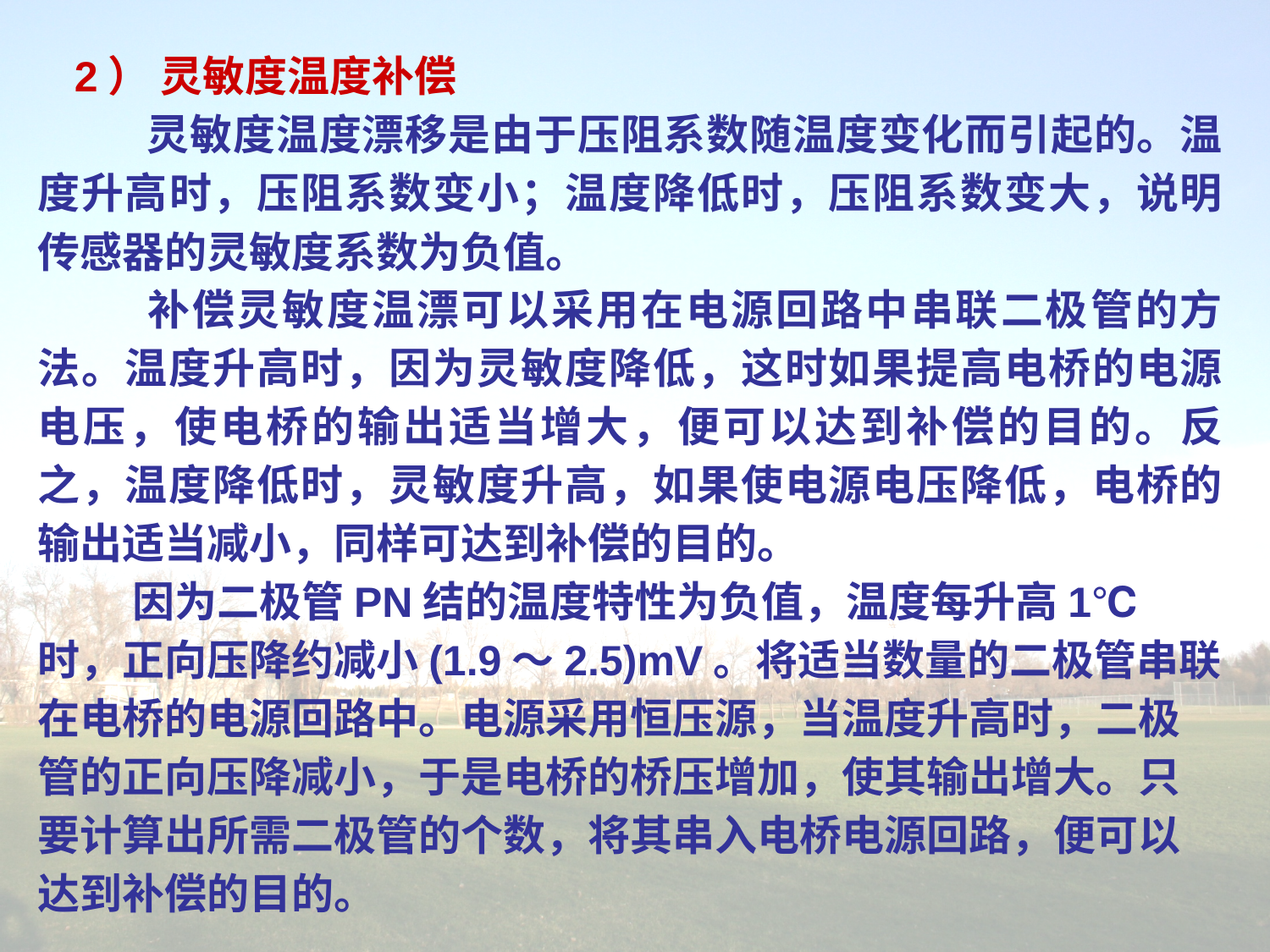

2） 灵敏度温度补偿
      灵敏度温度漂移是由于压阻系数随温度变化而引起的。温度升高时，压阻系数变小；温度降低时，压阻系数变大，说明传感器的灵敏度系数为负值。
     补偿灵敏度温漂可以采用在电源回路中串联二极管的方法。温度升高时，因为灵敏度降低，这时如果提高电桥的电源电压，使电桥的输出适当增大，便可以达到补偿的目的。反之，温度降低时，灵敏度升高，如果使电源电压降低，电桥的输出适当减小，同样可达到补偿的目的。
     因为二极管PN结的温度特性为负值，温度每升高1℃时，正向压降约减小(1.9～2.5)mV。将适当数量的二极管串联在电桥的电源回路中。电源采用恒压源，当温度升高时，二极管的正向压降减小，于是电桥的桥压增加，使其输出增大。只要计算出所需二极管的个数，将其串入电桥电源回路，便可以达到补偿的目的。